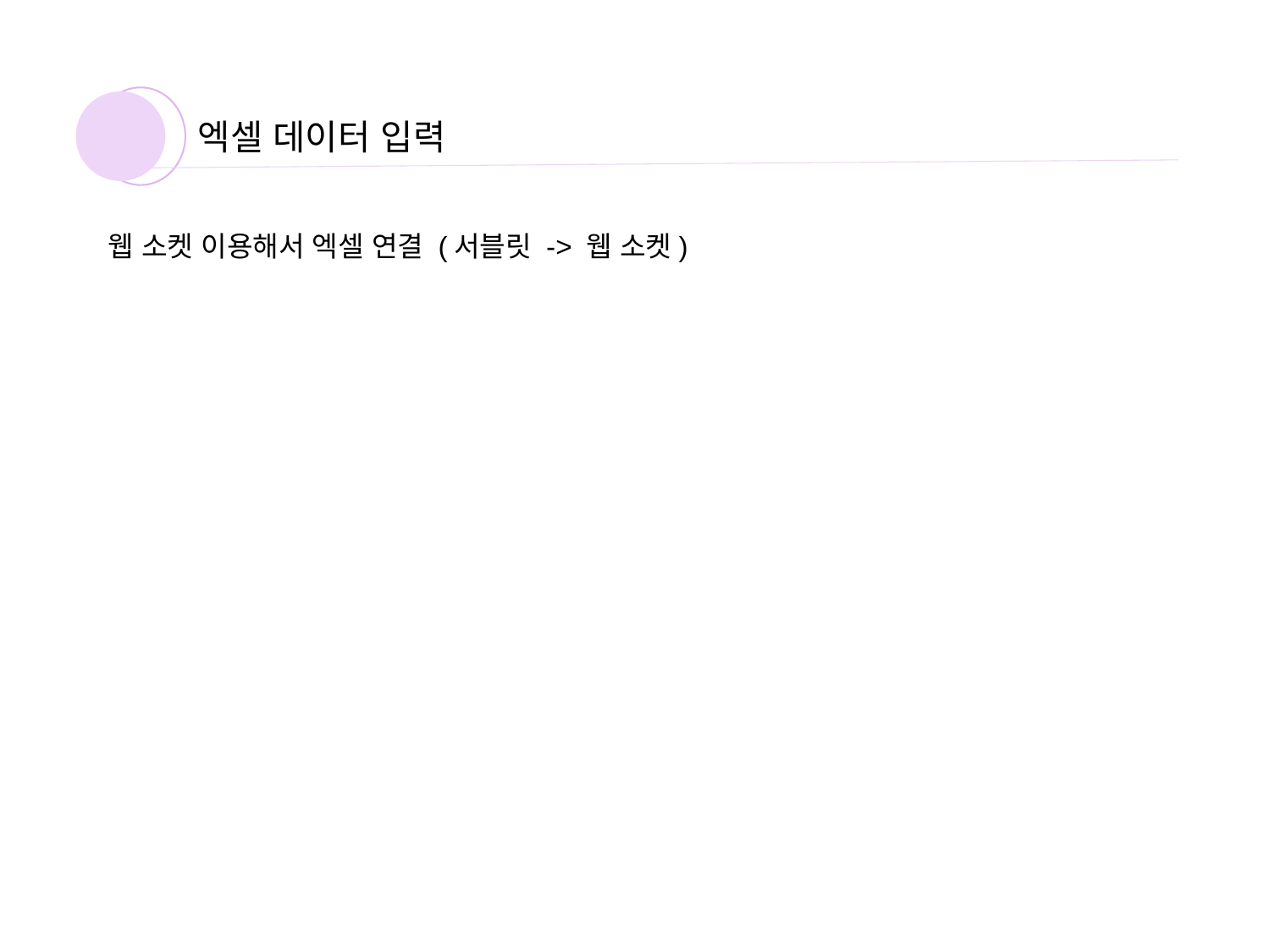

엑셀 데이터 입력
웹 소켓 이용해서 엑셀 연결 (서블릿 -> 웹 소켓)